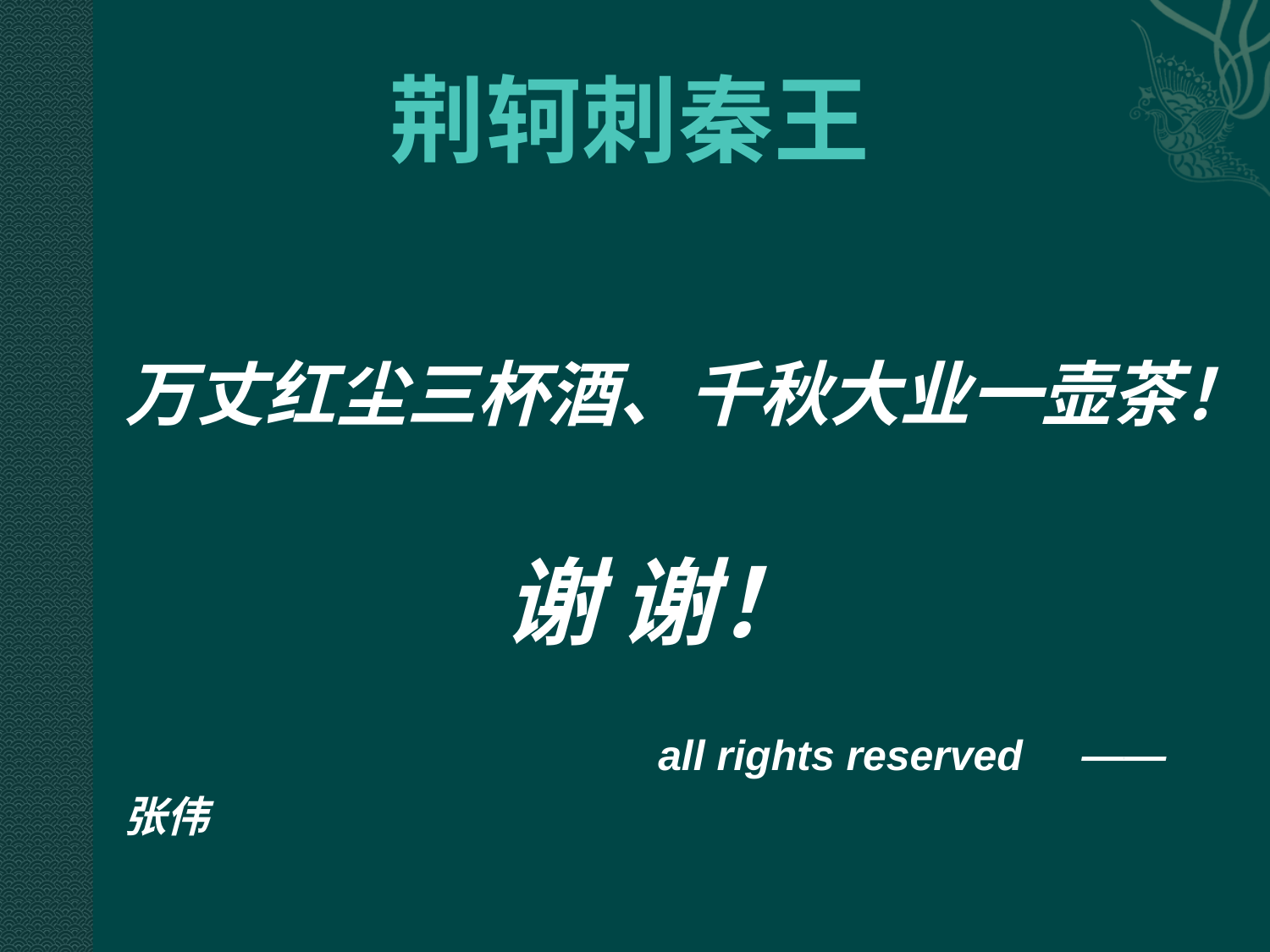

# 荆轲刺秦王

  万丈红尘三杯酒、千秋大业一壶茶！

				谢 谢！
                      all rights reserved     —— 张伟